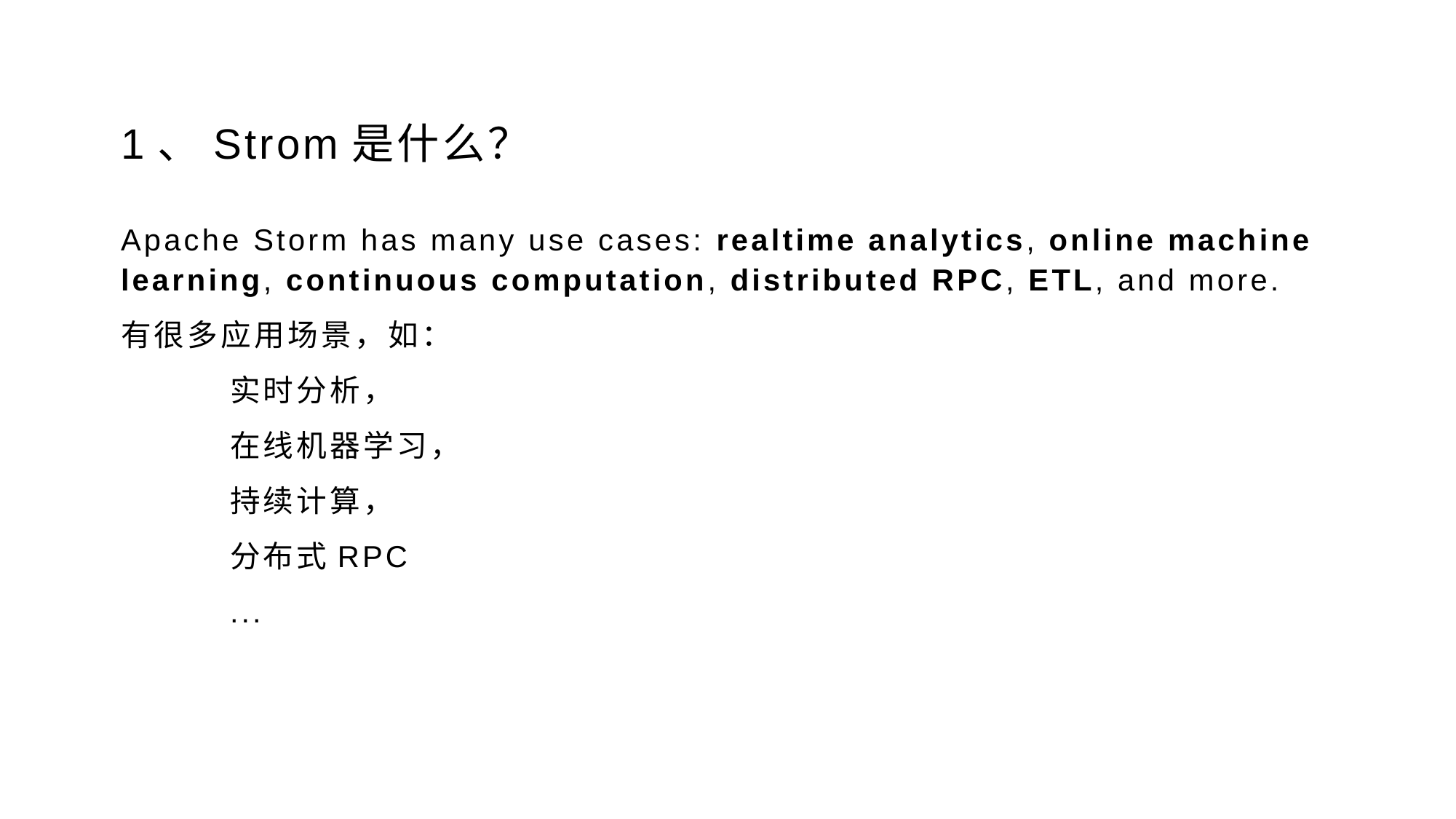

1、Strom是什么？
Apache Storm has many use cases: realtime analytics, online machine learning, continuous computation, distributed RPC, ETL, and more.
有很多应用场景，如：
	实时分析，
	在线机器学习，
	持续计算，
	分布式RPC
	...